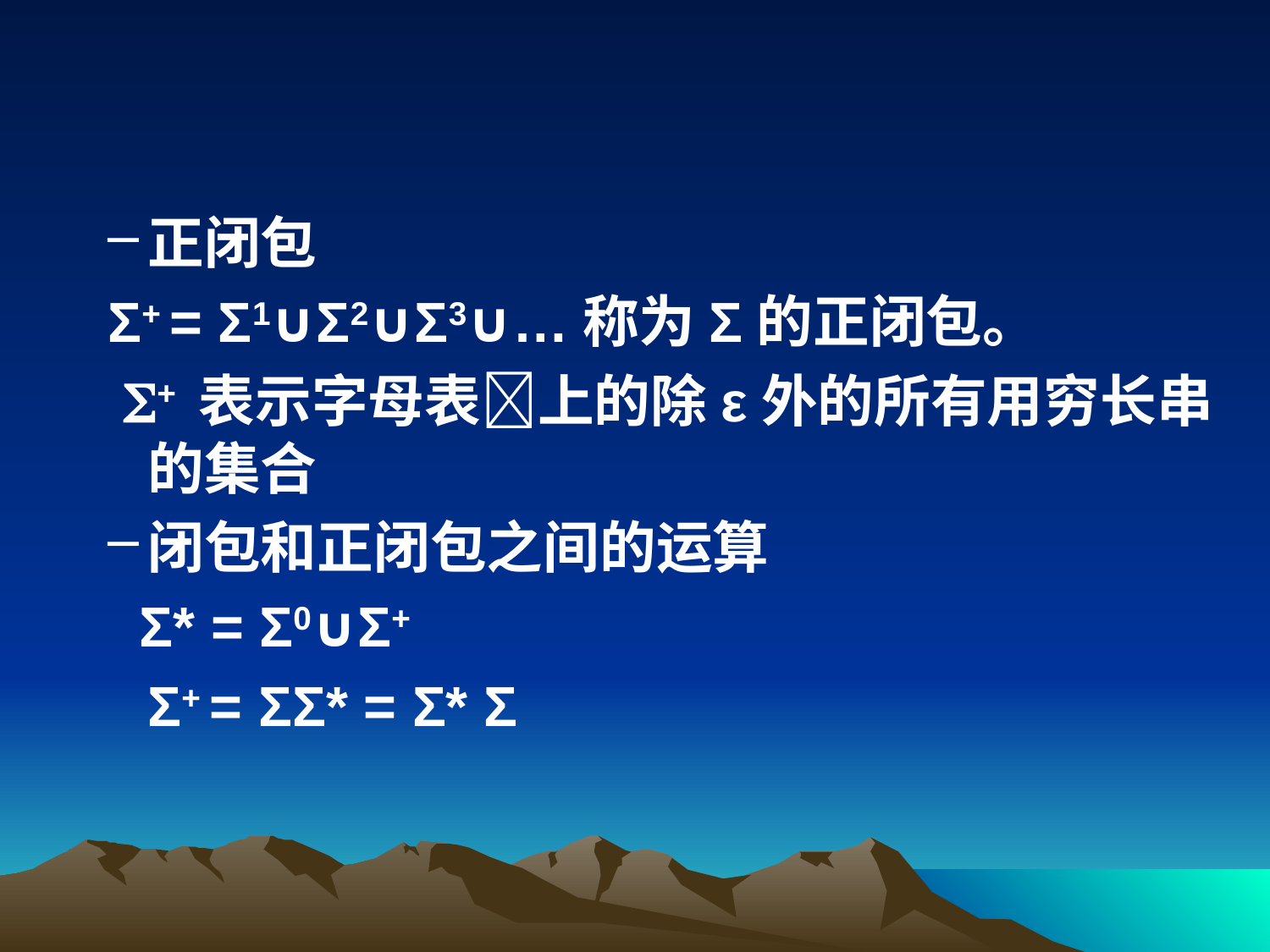

#
正闭包
Σ+ = Σ1∪Σ2∪Σ3∪…称为Σ的正闭包。
 Σ+ 表示字母表Σ上的除ε外的所有用穷长串的集合
闭包和正闭包之间的运算
  Σ* = Σ0∪Σ+
	Σ+ = ΣΣ* = Σ* Σ